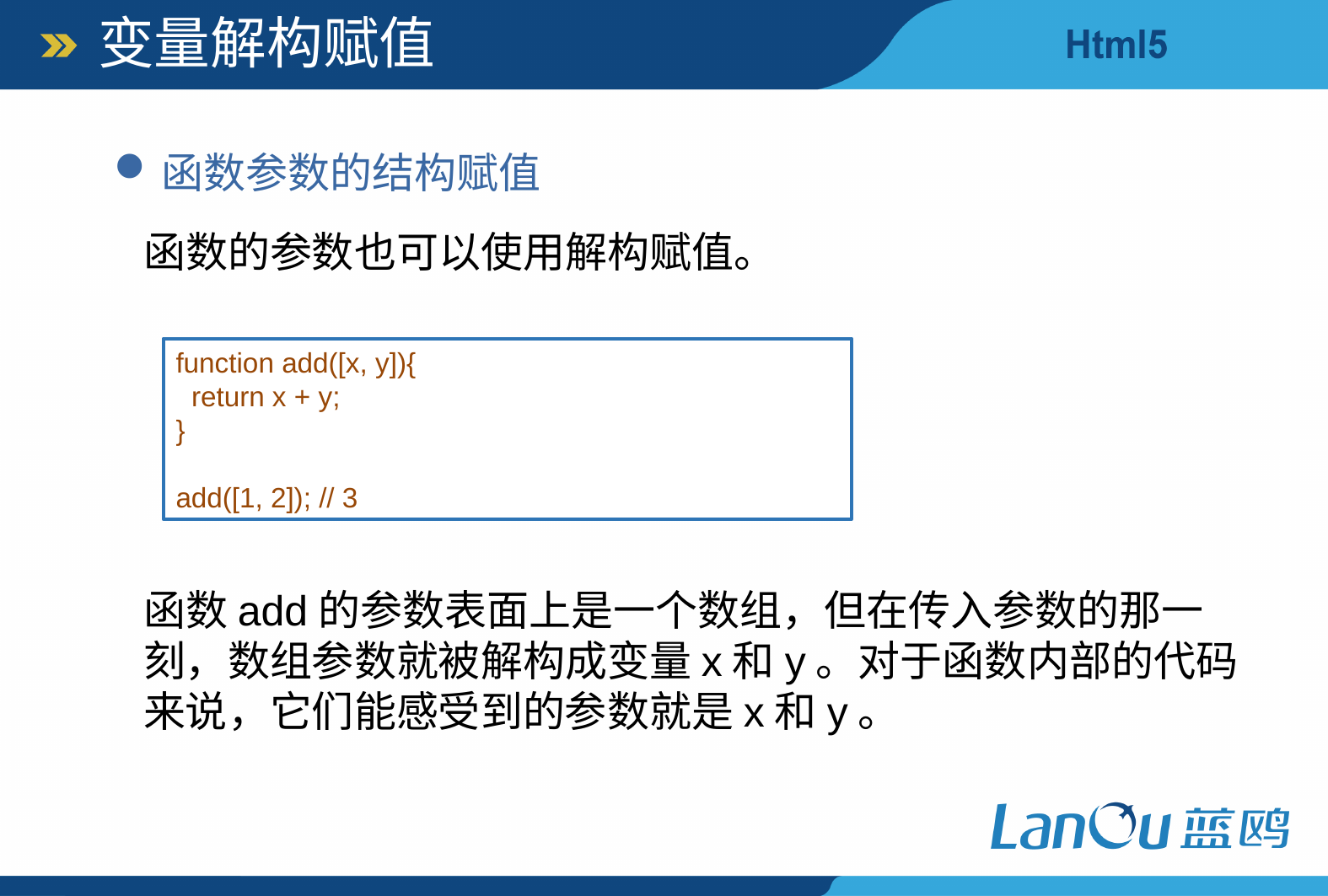

变量解构赋值
函数参数的结构赋值
函数的参数也可以使用解构赋值。
function add([x, y]){
  return x + y;
}

add([1, 2]); // 3
函数add的参数表面上是一个数组，但在传入参数的那一刻，数组参数就被解构成变量x和y。对于函数内部的代码来说，它们能感受到的参数就是x和y。